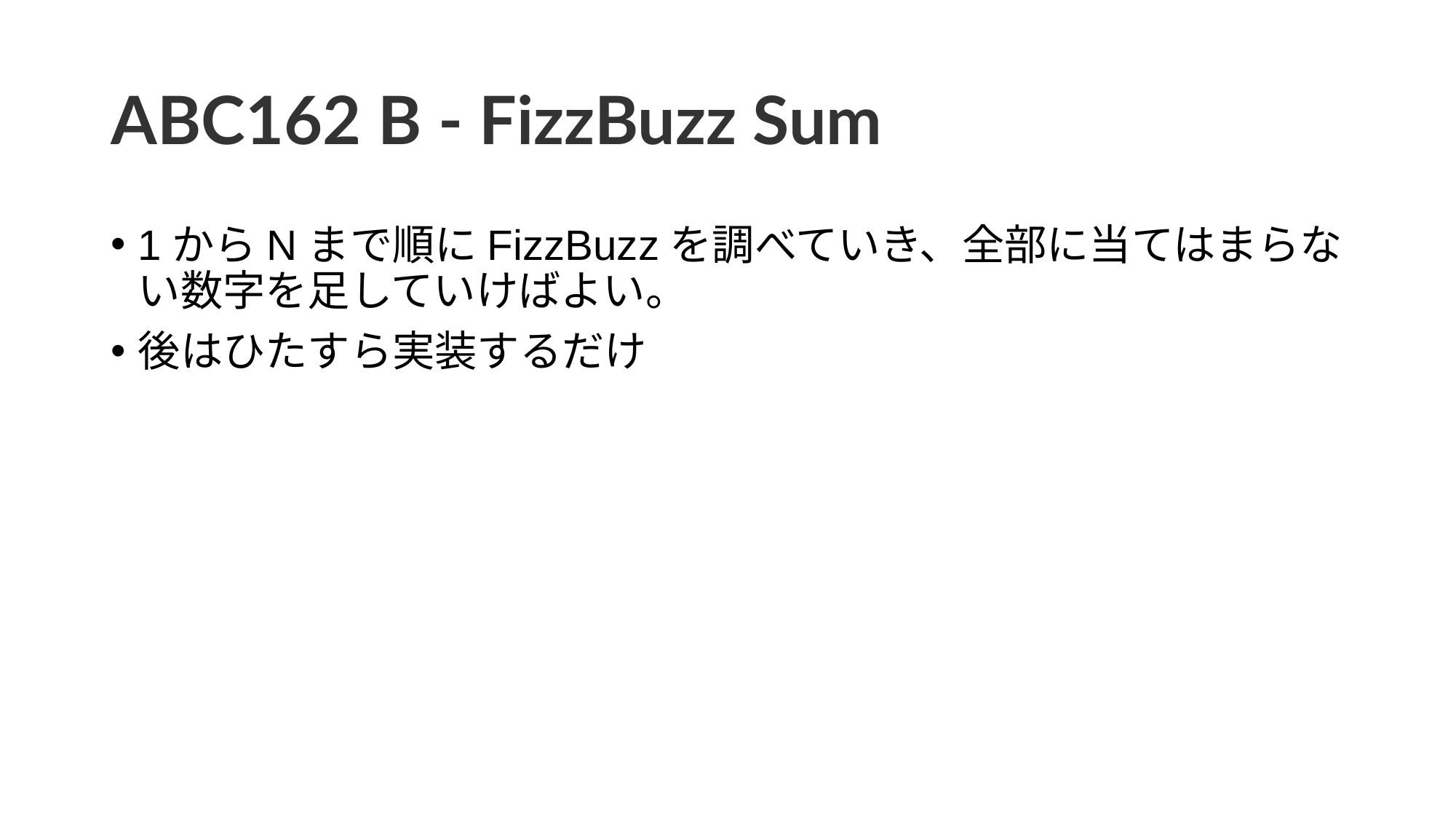

# ABC162 B - FizzBuzz Sum
1からNまで順にFizzBuzzを調べていき、全部に当てはまらない数字を足していけばよい。
後はひたすら実装するだけ